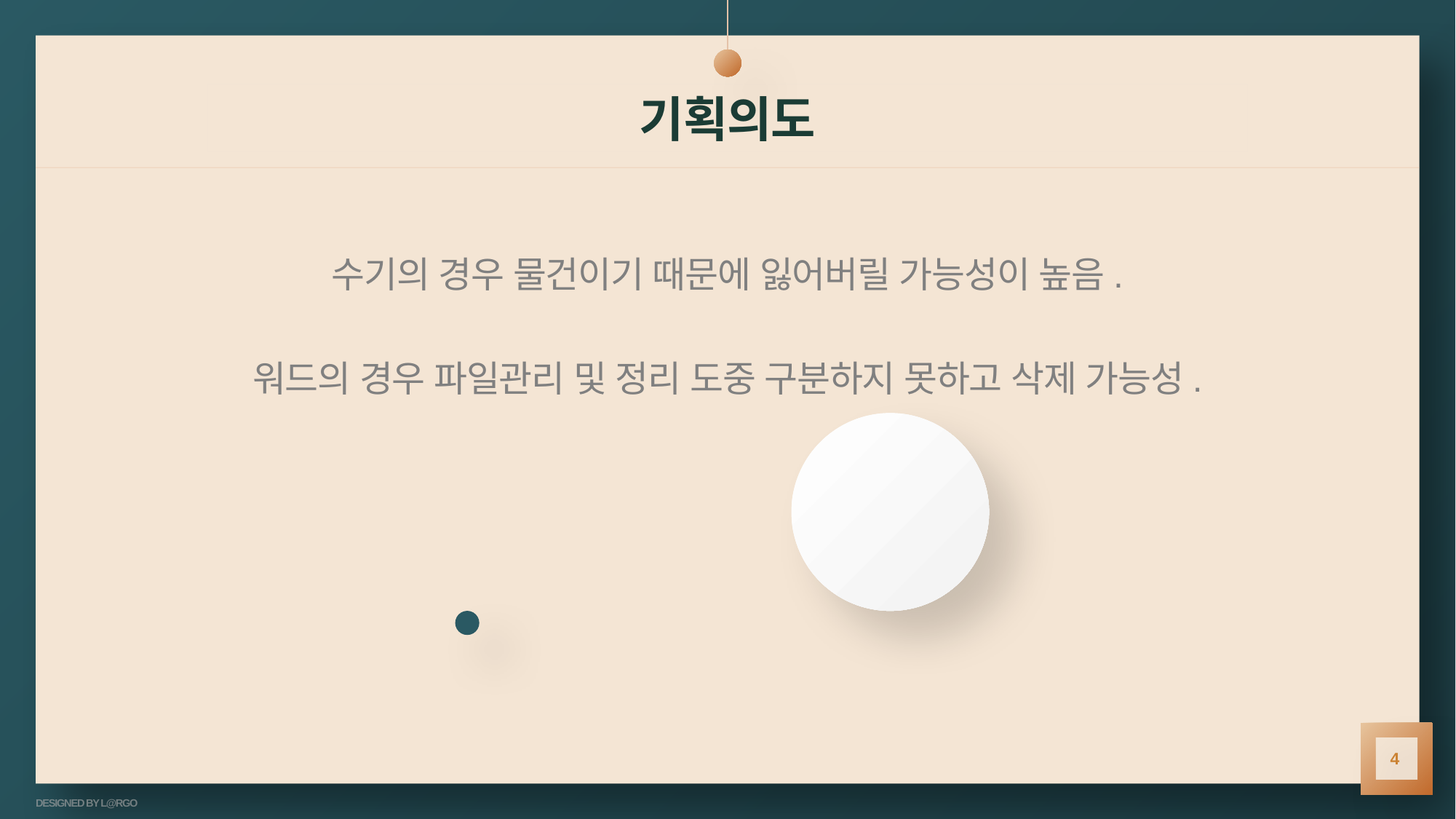

# 기획의도
수기의 경우 물건이기 때문에 잃어버릴 가능성이 높음.

워드의 경우 파일관리 및 정리 도중 구분하지 못하고 삭제 가능성.

4
DESIGNED BY L@RGO